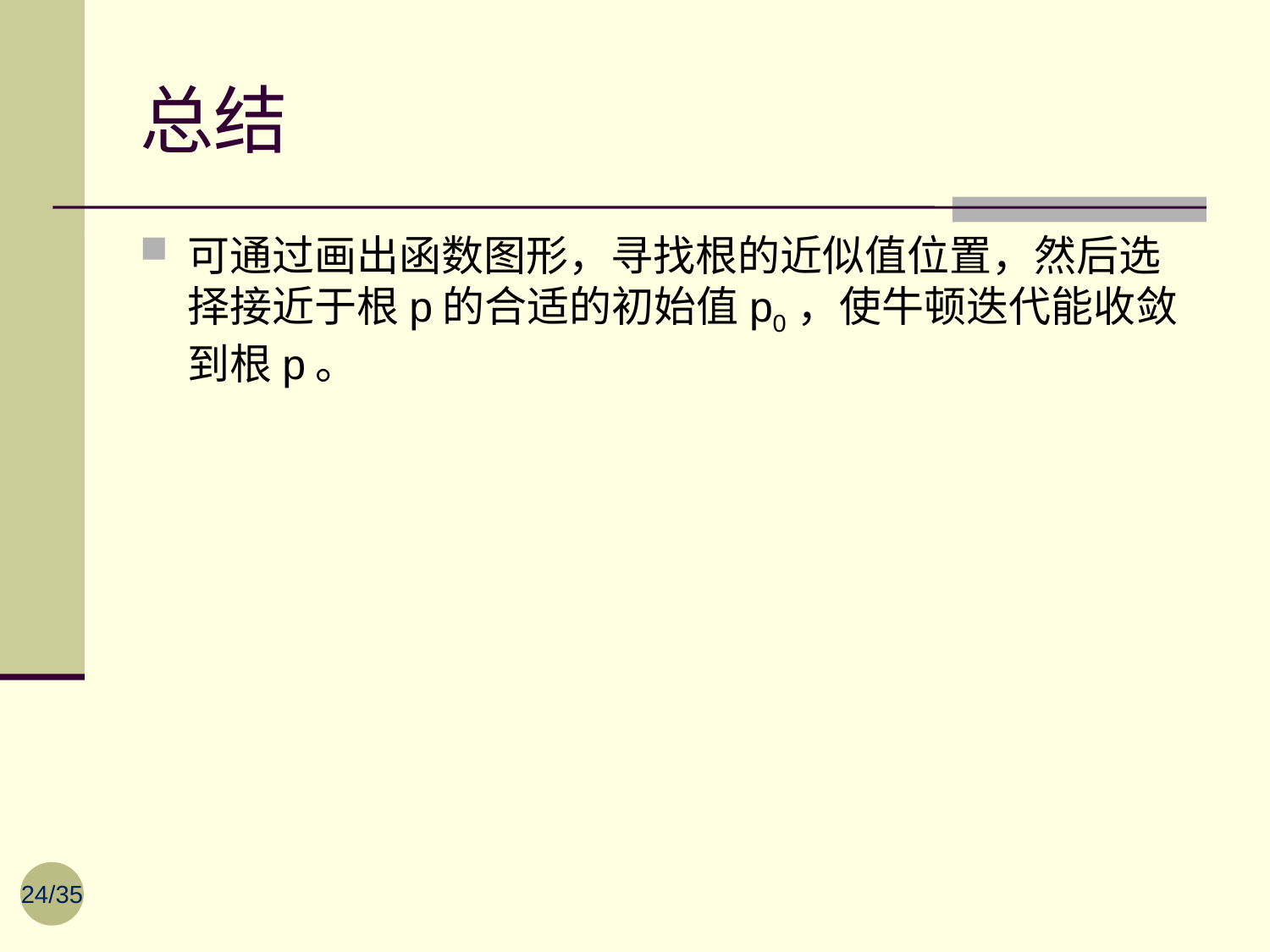

# 总结
可通过画出函数图形，寻找根的近似值位置，然后选择接近于根p的合适的初始值p0，使牛顿迭代能收敛到根p。